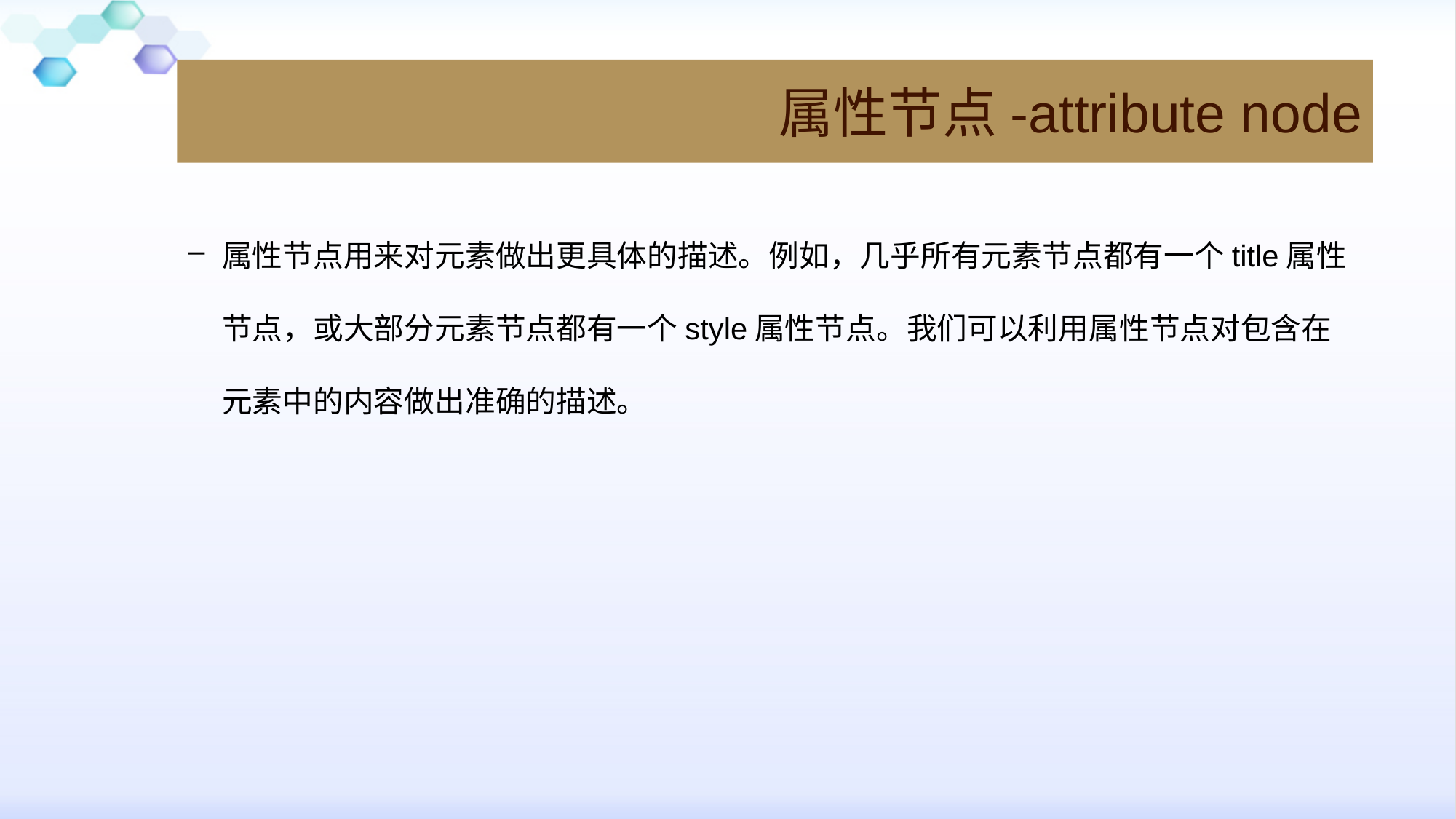

# 属性节点-attribute node
属性节点用来对元素做出更具体的描述。例如，几乎所有元素节点都有一个title属性节点，或大部分元素节点都有一个style属性节点。我们可以利用属性节点对包含在元素中的内容做出准确的描述。